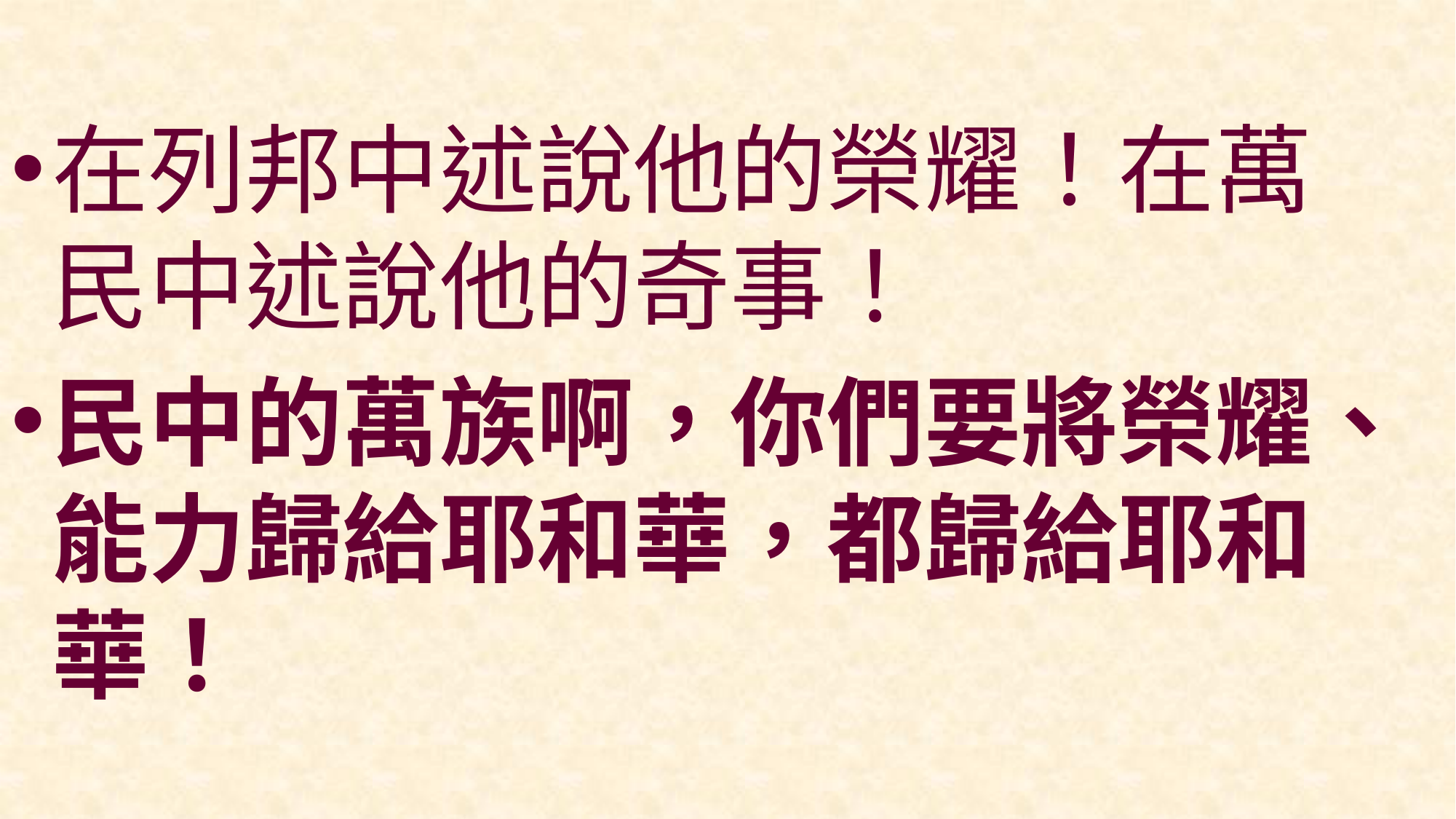

在列邦中述說他的榮耀！在萬民中述說他的奇事！
民中的萬族啊，你們要將榮耀、能力歸給耶和華，都歸給耶和華！